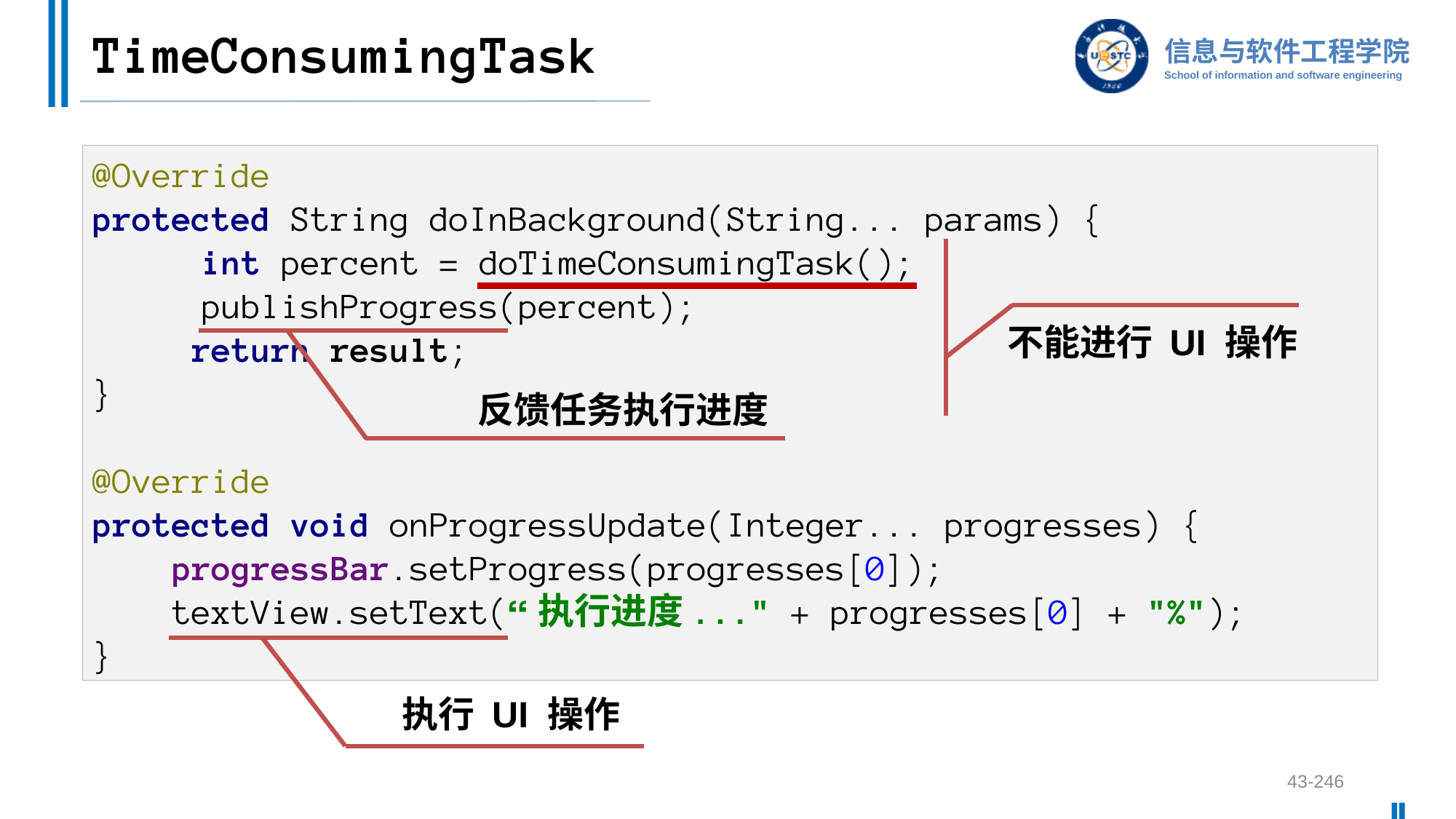

# TimeConsumingTask
@Override
protected String doInBackground(String... params) {
	int percent = doTimeConsumingTask();
	publishProgress(percent);
     return result;
}
@Override
protected void onProgressUpdate(Integer... progresses) {
    progressBar.setProgress(progresses[0]);
    textView.setText(“执行进度..." + progresses[0] + "%");
}
不能进行 UI 操作
反馈任务执行进度
执行 UI 操作
43-246